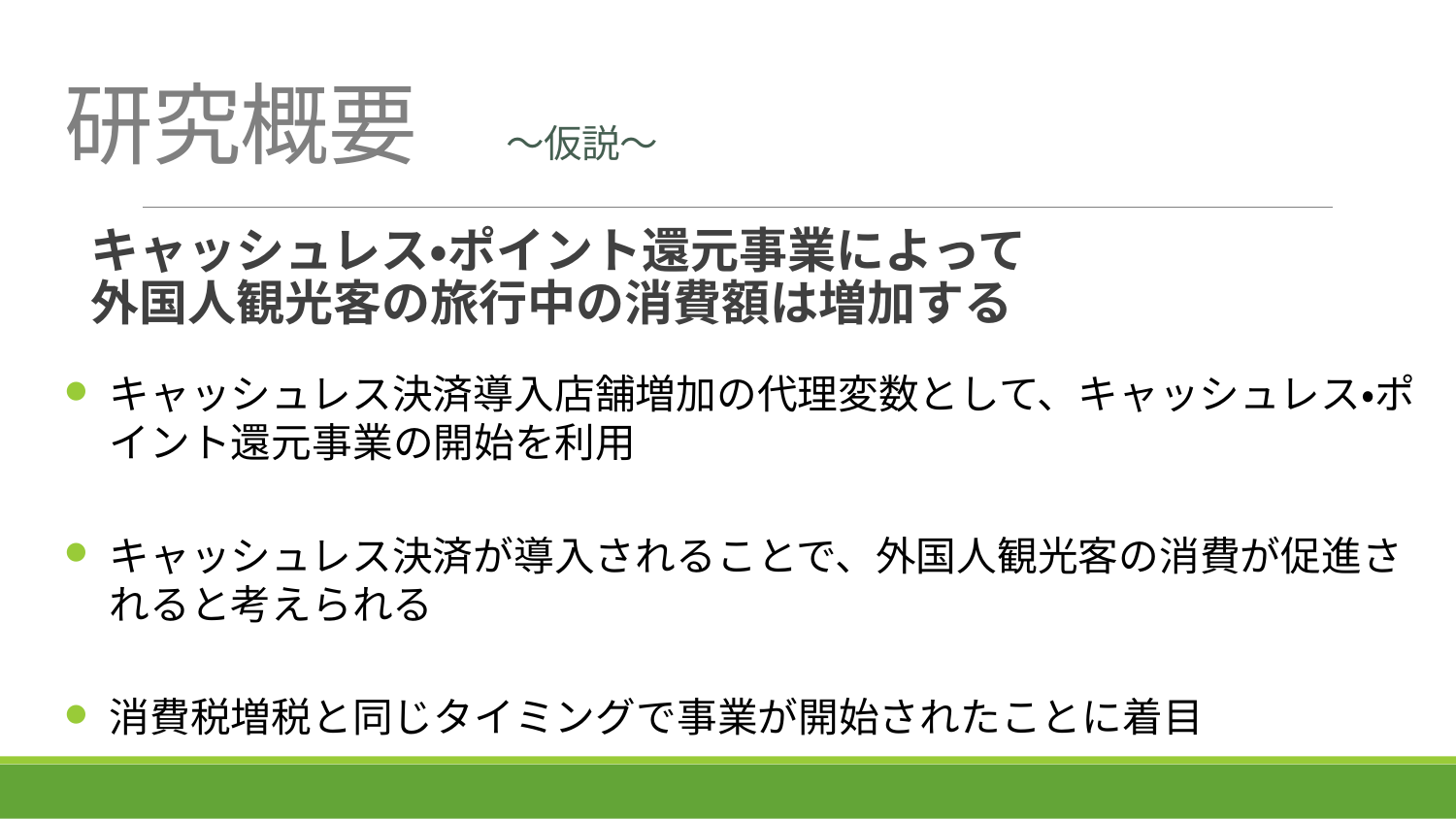

# 研究概要　〜仮説〜
キャッシュレス・ポイント還元事業によって
外国人観光客の旅行中の消費額は増加する

キャッシュレス決済導入店舗増加の代理変数として、キャッシュレス・ポイント還元事業の開始を利用
キャッシュレス決済が導入されることで、外国人観光客の消費が促進されると考えられる
消費税増税と同じタイミングで事業が開始されたことに着目